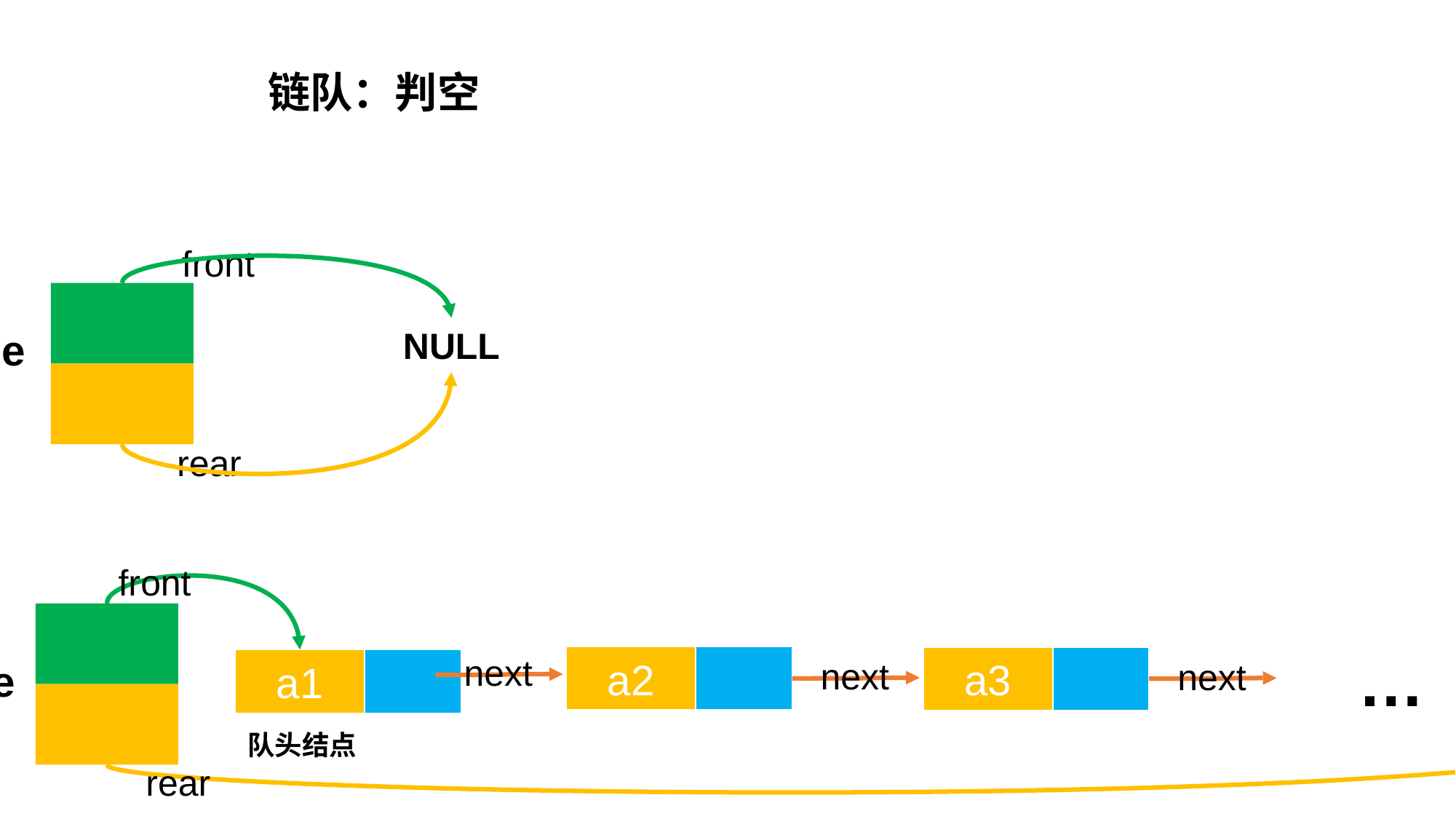

链队：判空
front

queue
NULL
空队列
rear
front

…
next
a2

next
a3

NULL
next
queue
a1

an

非空队列
队头结点
队尾结点
rear